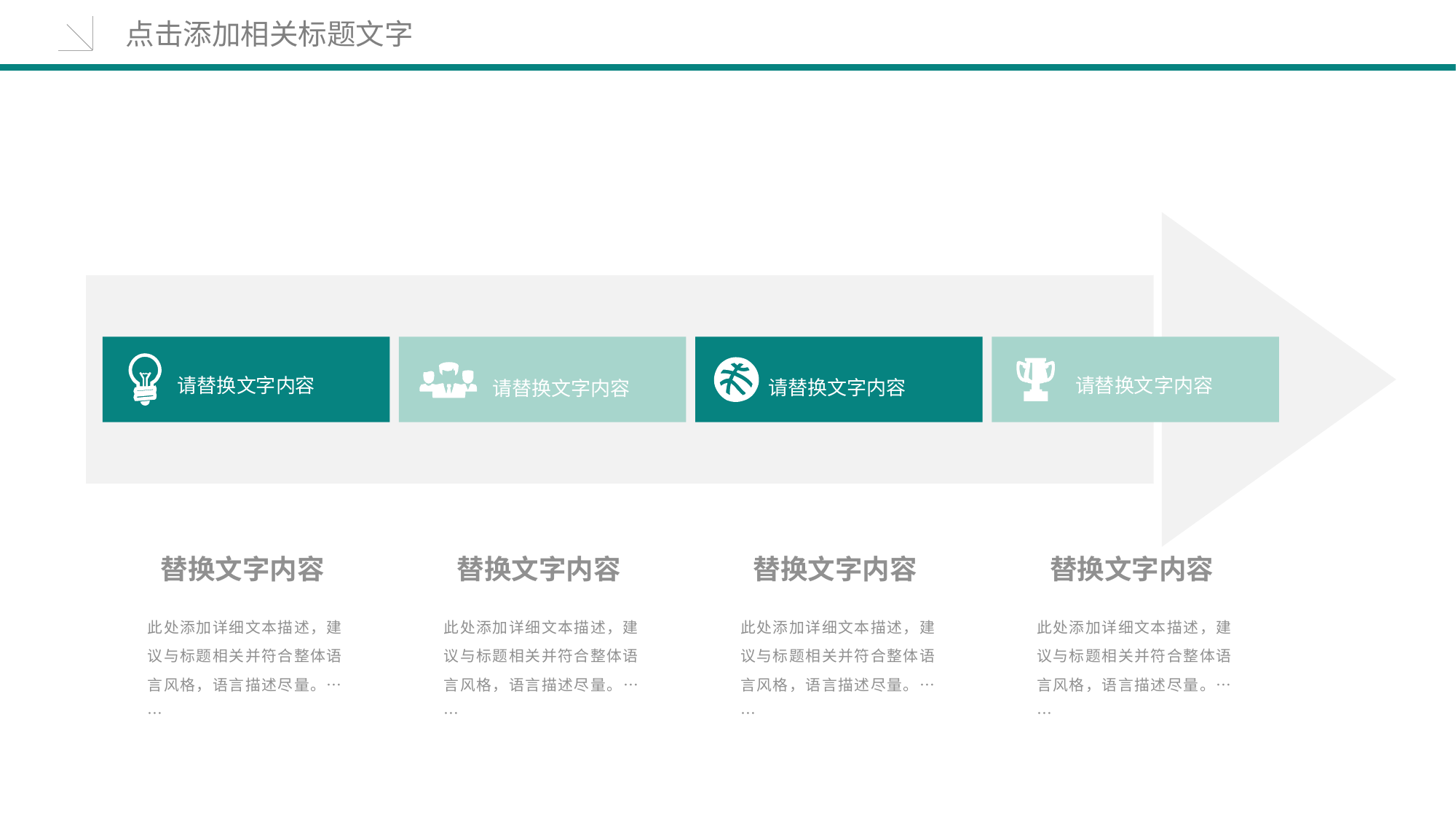

点击添加相关标题文字

请替换文字内容

请替换文字内容

请替换文字内容

请替换文字内容
替换文字内容
替换文字内容
替换文字内容
替换文字内容
此处添加详细文本描述，建议与标题相关并符合整体语言风格，语言描述尽量。……
此处添加详细文本描述，建议与标题相关并符合整体语言风格，语言描述尽量。……
此处添加详细文本描述，建议与标题相关并符合整体语言风格，语言描述尽量。……
此处添加详细文本描述，建议与标题相关并符合整体语言风格，语言描述尽量。……